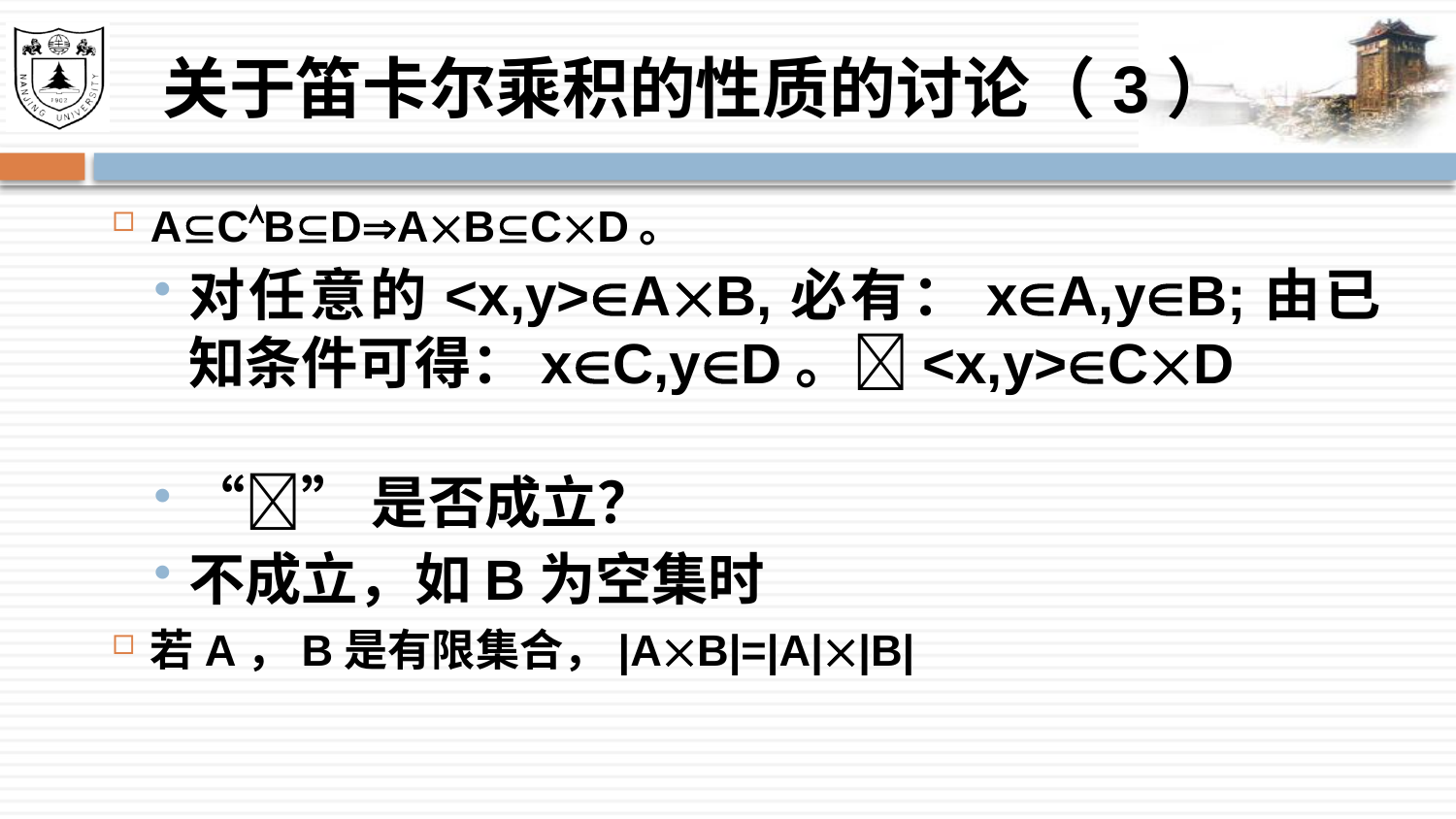

# 关于笛卡尔乘积的性质的讨论（3）
A⊆C∧B⊆D⇒A×B⊆C×D。
对任意的<x,y>∈A×B,必有：x∈A,y∈B;由已知条件可得：x∈C,y∈D。∴<x,y>∈C×D

“⇐”是否成立？
不成立，如B为空集时
若A，B是有限集合，|A×B|=|A|×|B|